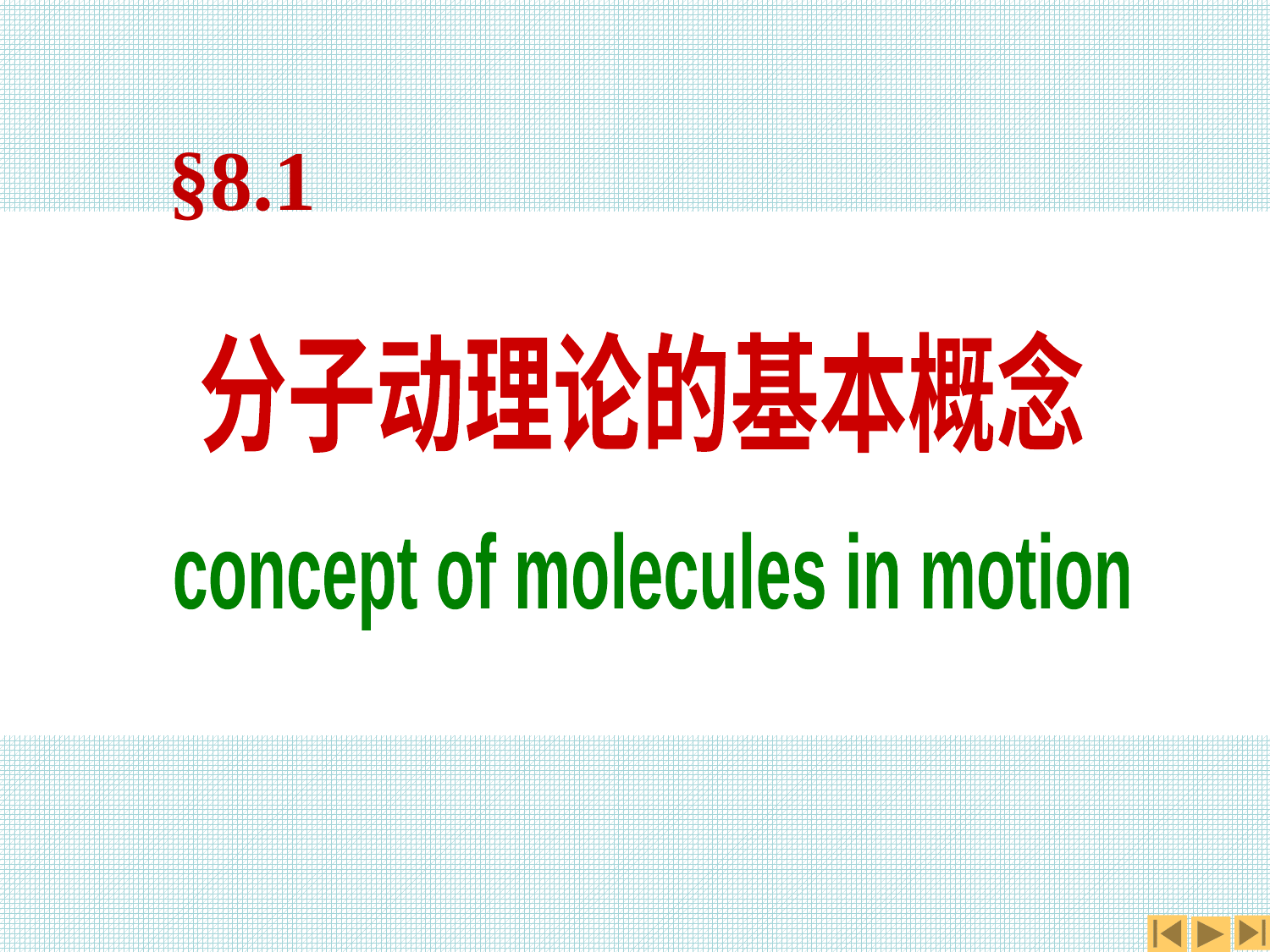

分子动理论的基本概念
concept of molecules in motion

第一节
§8.1